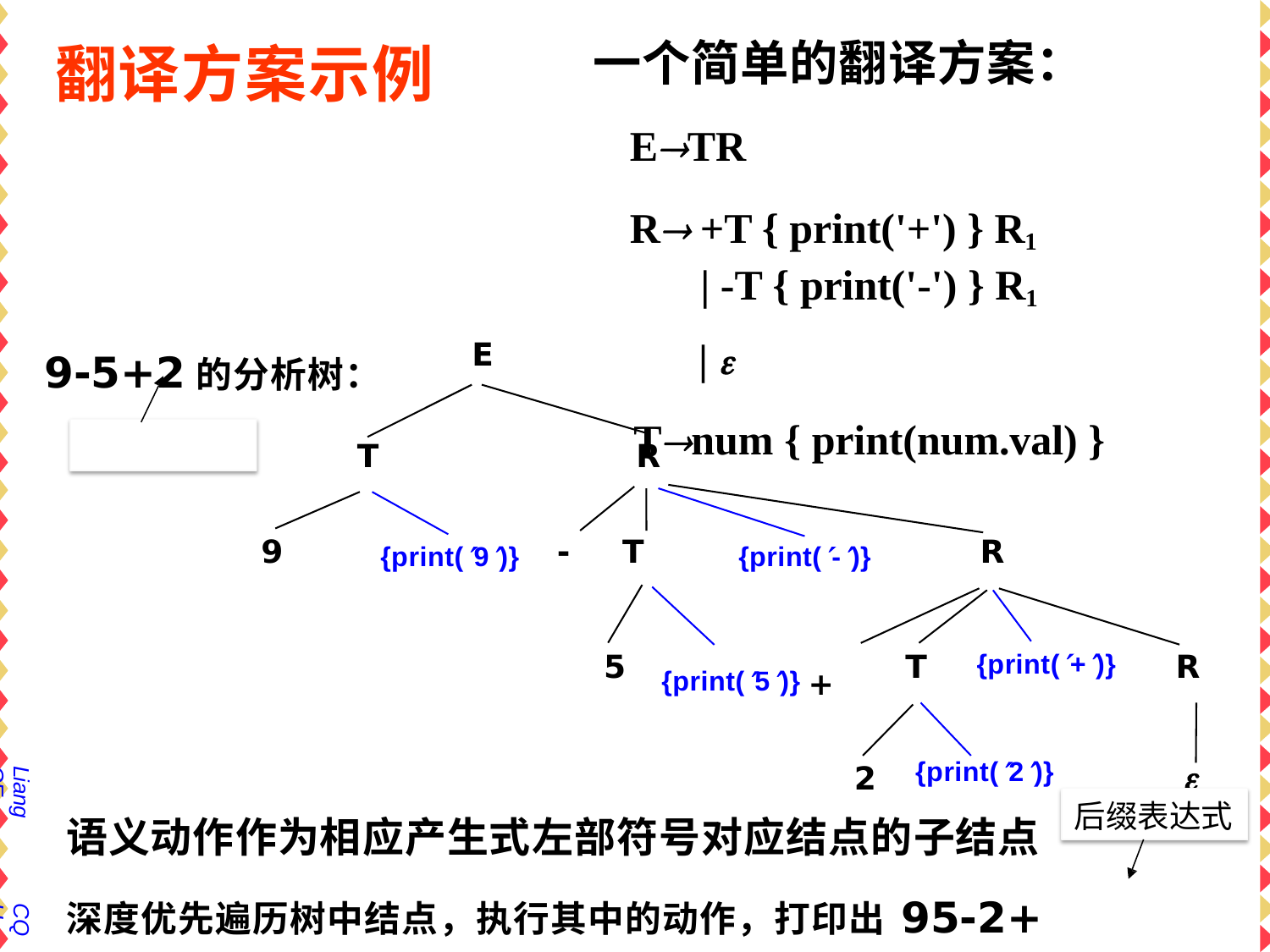

# 一个简单的翻译方案：
翻译方案示例
E→TR
R→ +T { print('+') } R1
| -T { print('-') } R1
| ε
T→num { print(num.val) }
9-5+2的分析树：
E

T
R

9
-	T
R
{print(′9′)}
{print(′-′)}

{print(′5′)} +
{print(′+′)}
5
T
R

{print(′2′)}
ε
2
Liang GE

后缀表达式
语义动作作为相应产生式左部符号对应结点的子结点

深度优先遍历树中结点，执行其中的动作，打印出95-2+
CQU
31